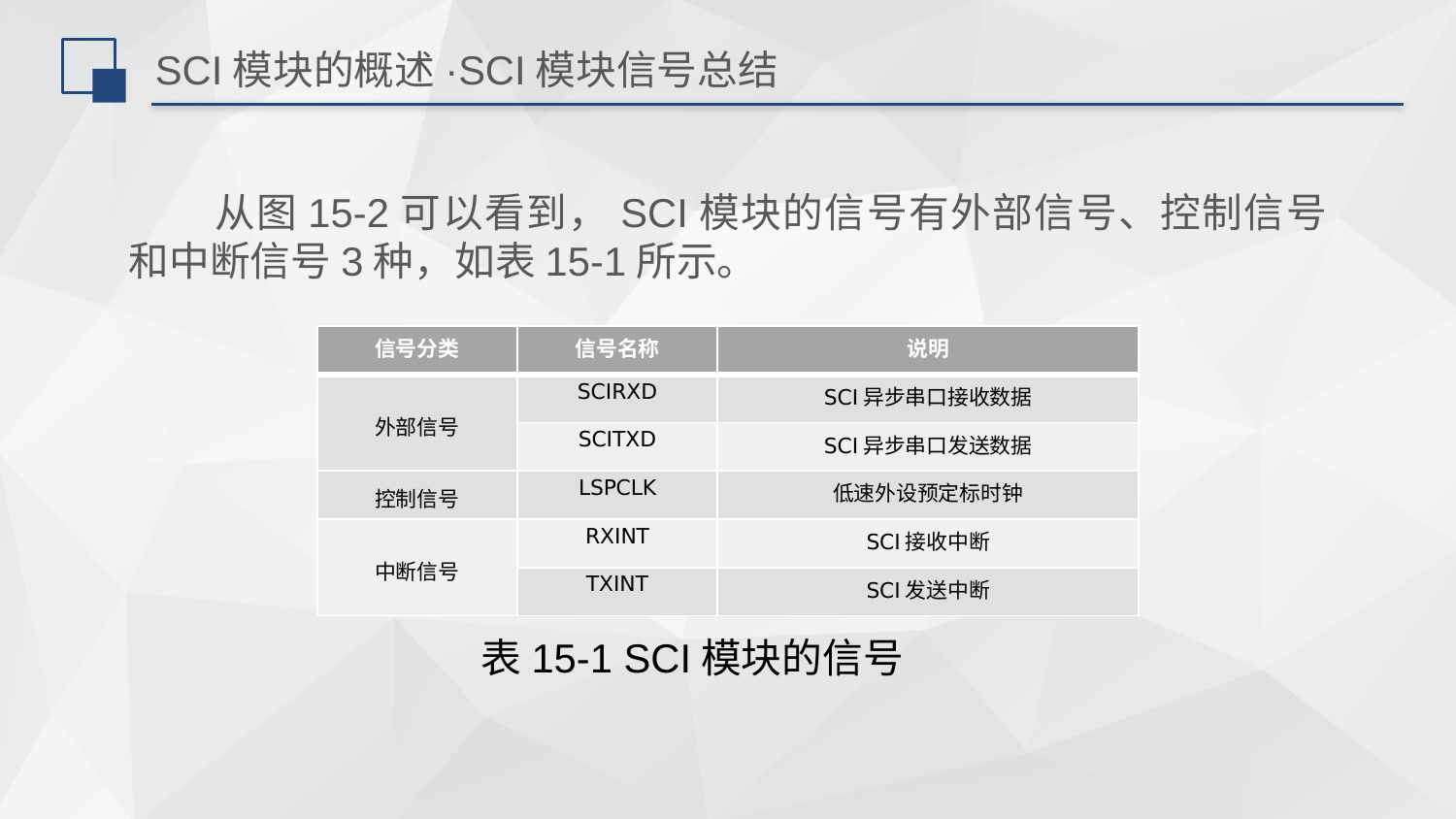

# SCI模块的概述·SCI模块信号总结
从图15-2可以看到，SCI模块的信号有外部信号、控制信号和中断信号3种，如表15-1所示。
| 信号分类 | 信号名称 | 说明 |
| --- | --- | --- |
| 外部信号 | SCIRXD | SCI异步串口接收数据 |
|  | SCITXD | SCI异步串口发送数据 |
| 控制信号 | LSPCLK | 低速外设预定标时钟 |
| 中断信号 | RXINT | SCI接收中断 |
|  | TXINT | SCI发送中断 |
表15-1 SCI模块的信号